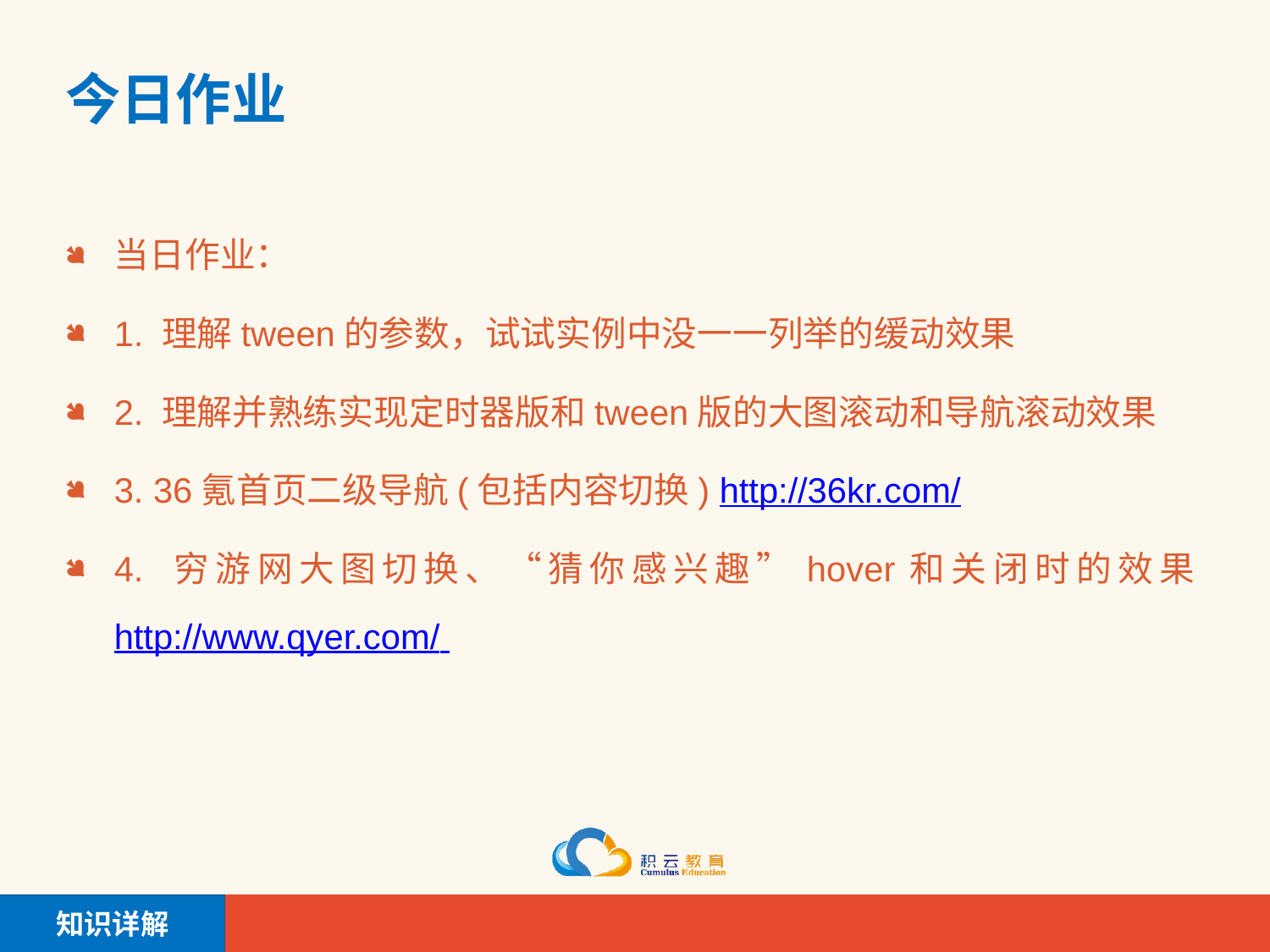

# 今日作业
当日作业：
1. 理解tween的参数，试试实例中没一一列举的缓动效果
2. 理解并熟练实现定时器版和tween版的大图滚动和导航滚动效果
3. 36氪首页二级导航(包括内容切换) http://36kr.com/
4. 穷游网大图切换、“猜你感兴趣”hover和关闭时的效果http://www.qyer.com/